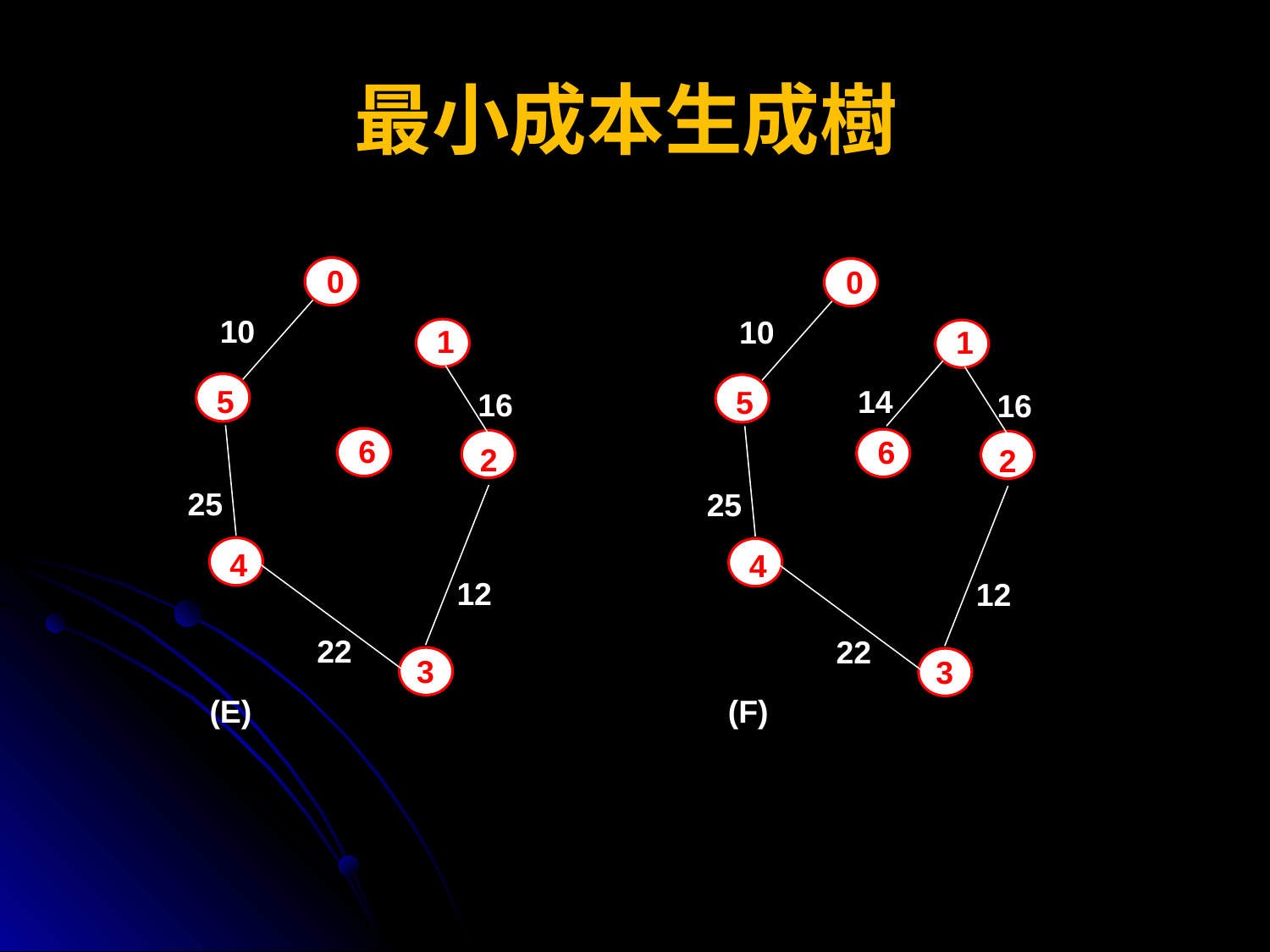

# 最小成本生成樹
0

10
1

5
6

2

4
3

25
22
12
16
0

10
1

5
6

2

4
3

25
22
12
16
14
(E)
(F)